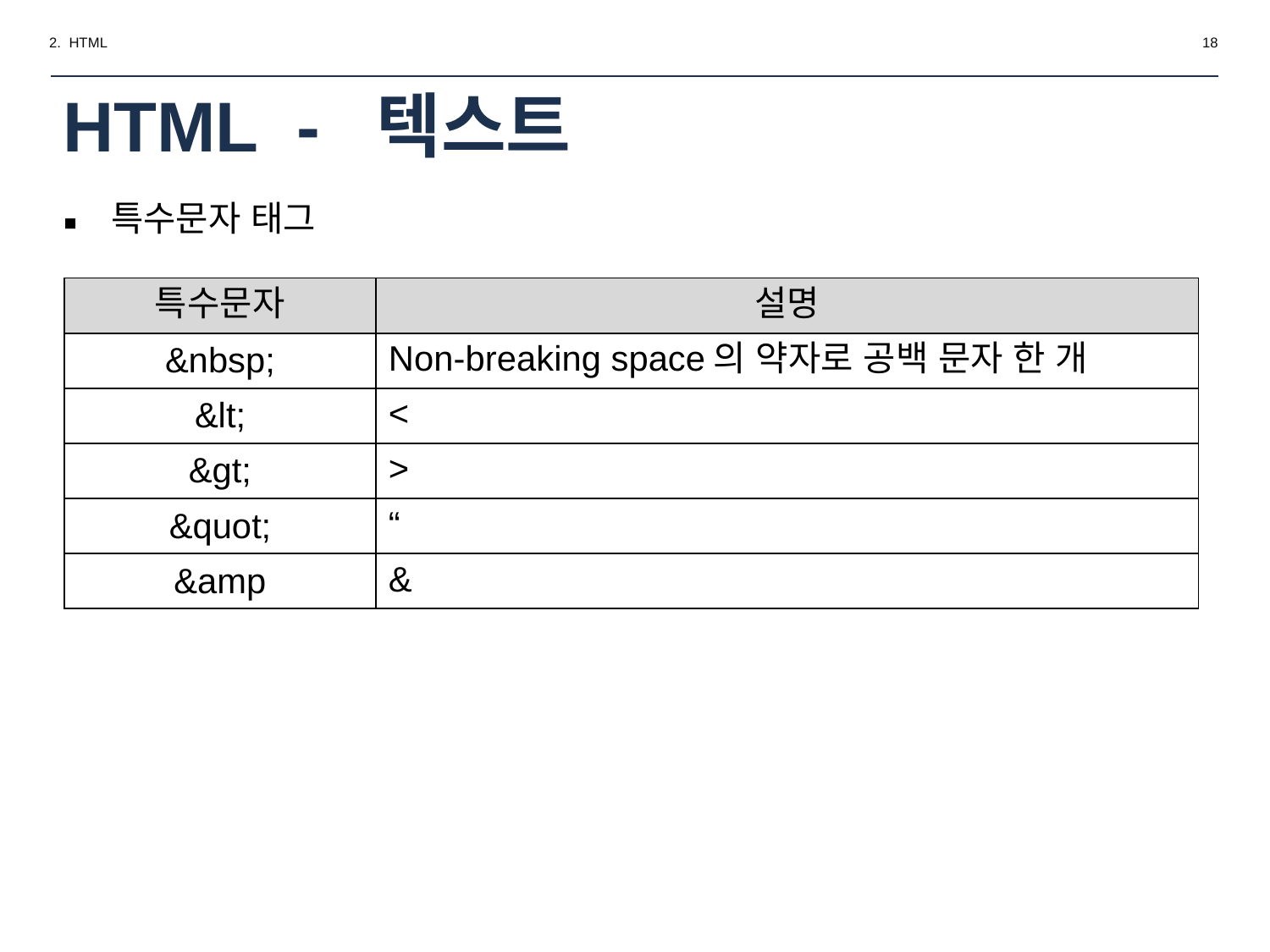

2.  HTML
18
# HTML  -  텍스트
특수문자 태그
| 특수문자 | 설명 |
| --- | --- |
| &nbsp; | Non-breaking space의 약자로 공백 문자 한 개 |
| &lt; | < |
| &gt; | > |
| &quot; | “ |
| &amp | & |